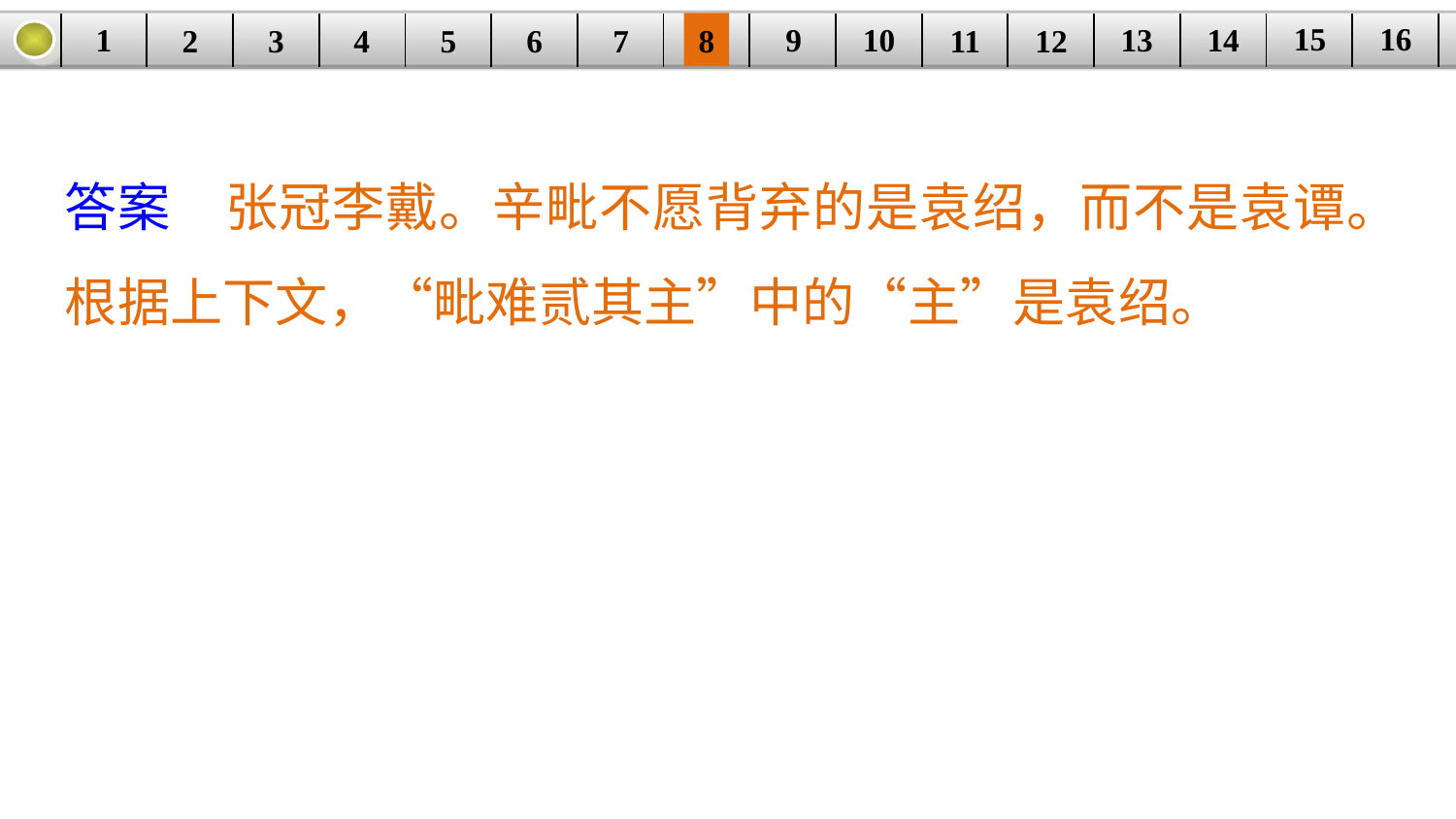

16

15
14
9
10
1
13
3
4
5
6
8
11
2
12
|  |  |  |  |  |  |  |  |  |  |  |  |  |  |  |  |
| --- | --- | --- | --- | --- | --- | --- | --- | --- | --- | --- | --- | --- | --- | --- | --- |
7

答案　张冠李戴。辛毗不愿背弃的是袁绍，而不是袁谭。根据上下文，“毗难贰其主”中的“主”是袁绍。